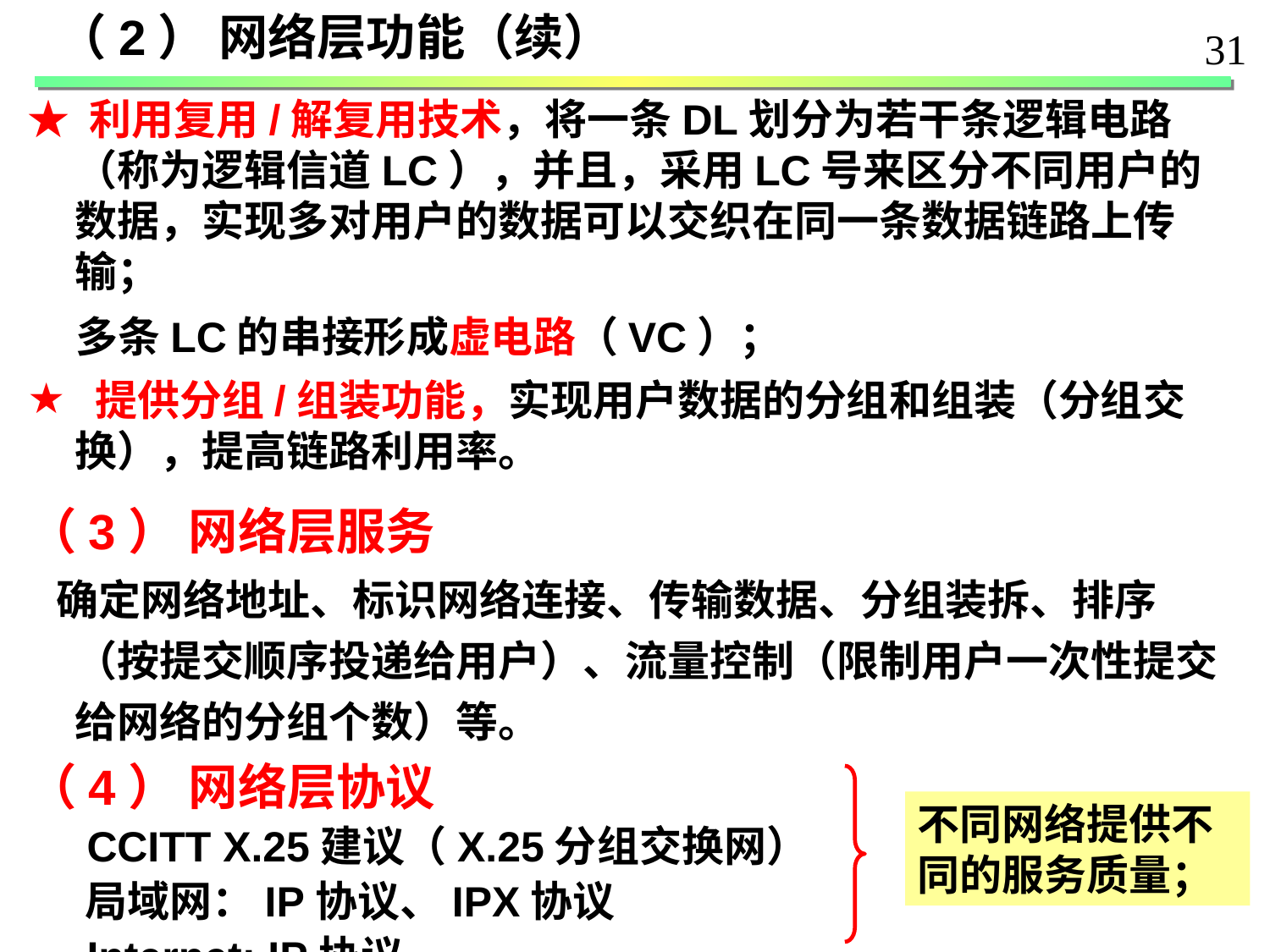

（2） 网络层功能（续）
31

★ 利用复用/解复用技术，将一条DL划分为若干条逻辑电路（称为逻辑信道LC），并且，采用LC号来区分不同用户的数据，实现多对用户的数据可以交织在同一条数据链路上传输；
    多条LC的串接形成虚电路（VC）；
 提供分组/组装功能，实现用户数据的分组和组装（分组交换），提高链路利用率。
（3） 网络层服务
  确定网络地址、标识网络连接、传输数据、分组装拆、排序（按提交顺序投递给用户）、流量控制（限制用户一次性提交给网络的分组个数）等。
（4） 网络层协议
     CCITT X.25建议（X.25分组交换网）
     局域网：IP协议、IPX协议
     Internet: IP协议

不同网络提供不同的服务质量；